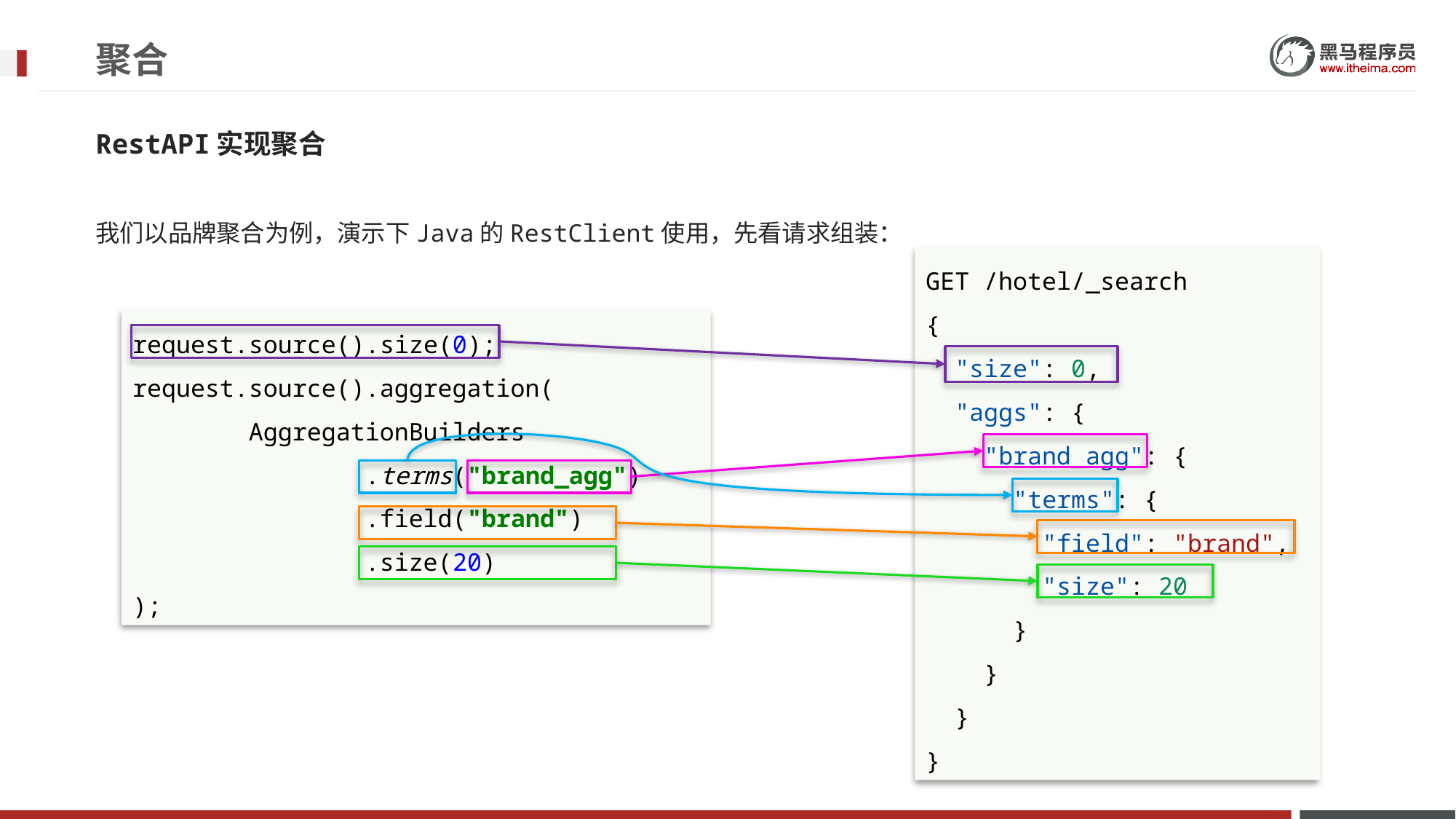

# 聚合
RestAPI实现聚合
我们以品牌聚合为例，演示下Java的RestClient使用，先看请求组装：
GET /hotel/_search
{
  "size": 0,
  "aggs": {
    "brand_agg": {
      "terms": {
        "field": "brand",
        "size": 20
      }
    }
  }
}
request.source().size(0);
request.source().aggregation(
        AggregationBuilders
                .terms("brand_agg")
                .field("brand")
                .size(20)
);